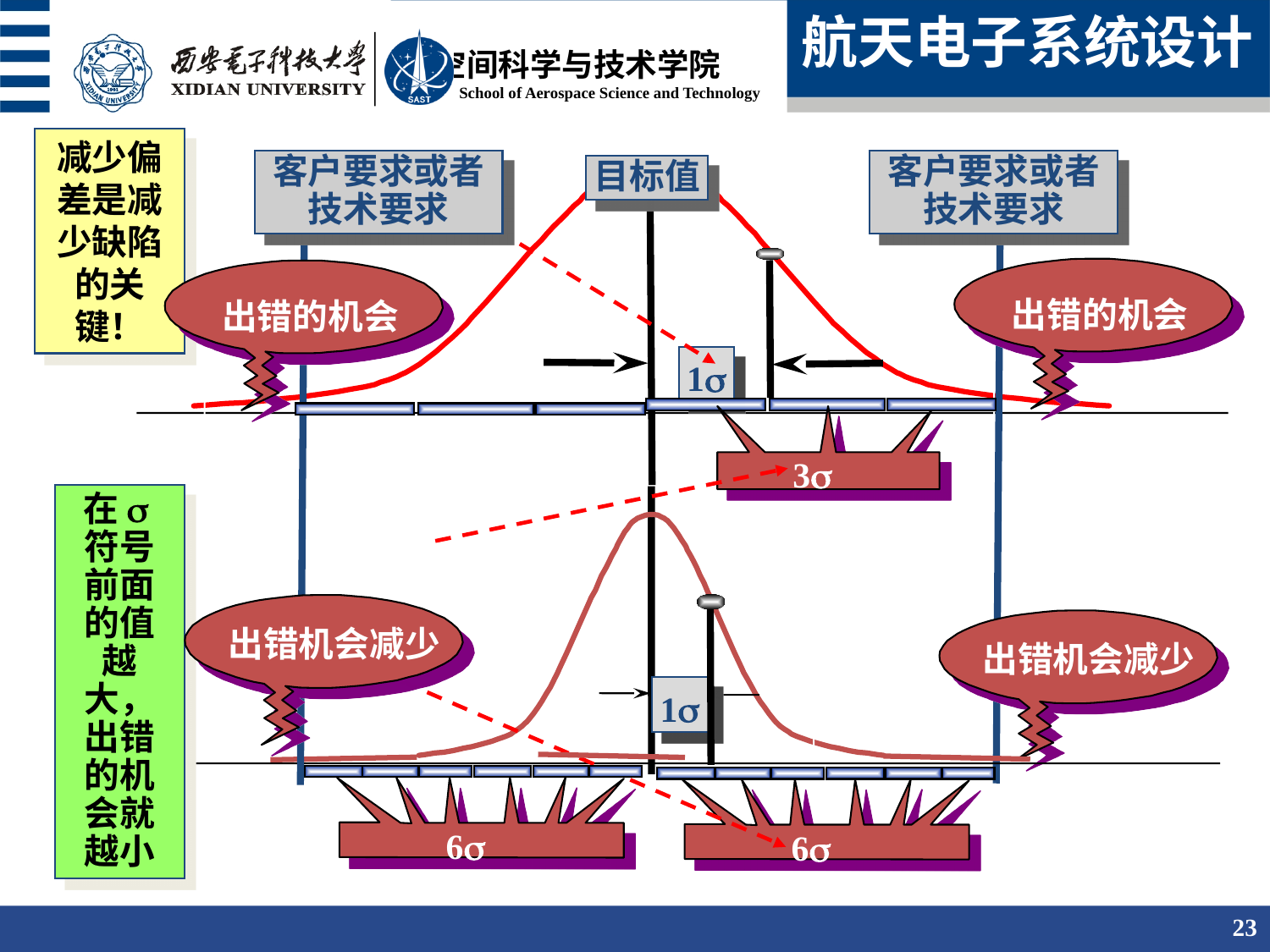

航天电子系统设计

减少偏差是减少缺陷的关键！
客户要求或者技术要求
客户要求或者技术要求

目标值

出错的机会

出错的机会

1σ

3σ

在σ符号前面的值越大，出错的机会就越小

出错机会减少

出错机会减少
1σ

6σ
6σ